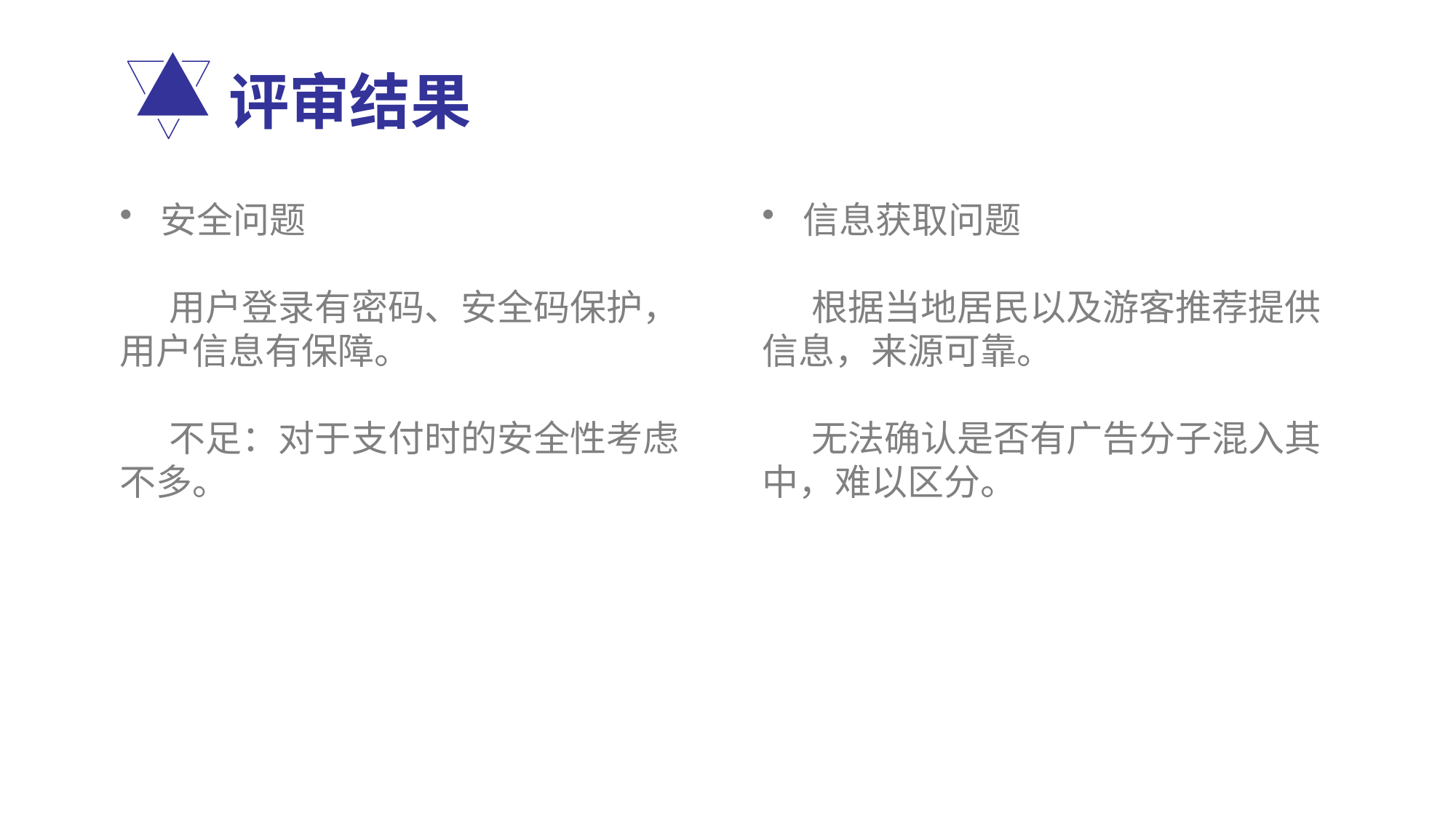

# 评审结果
安全问题

     用户登录有密码、安全码保护，用户信息有保障。

     不足：对于支付时的安全性考虑不多。
信息获取问题

     根据当地居民以及游客推荐提供信息，来源可靠。

     无法确认是否有广告分子混入其中，难以区分。